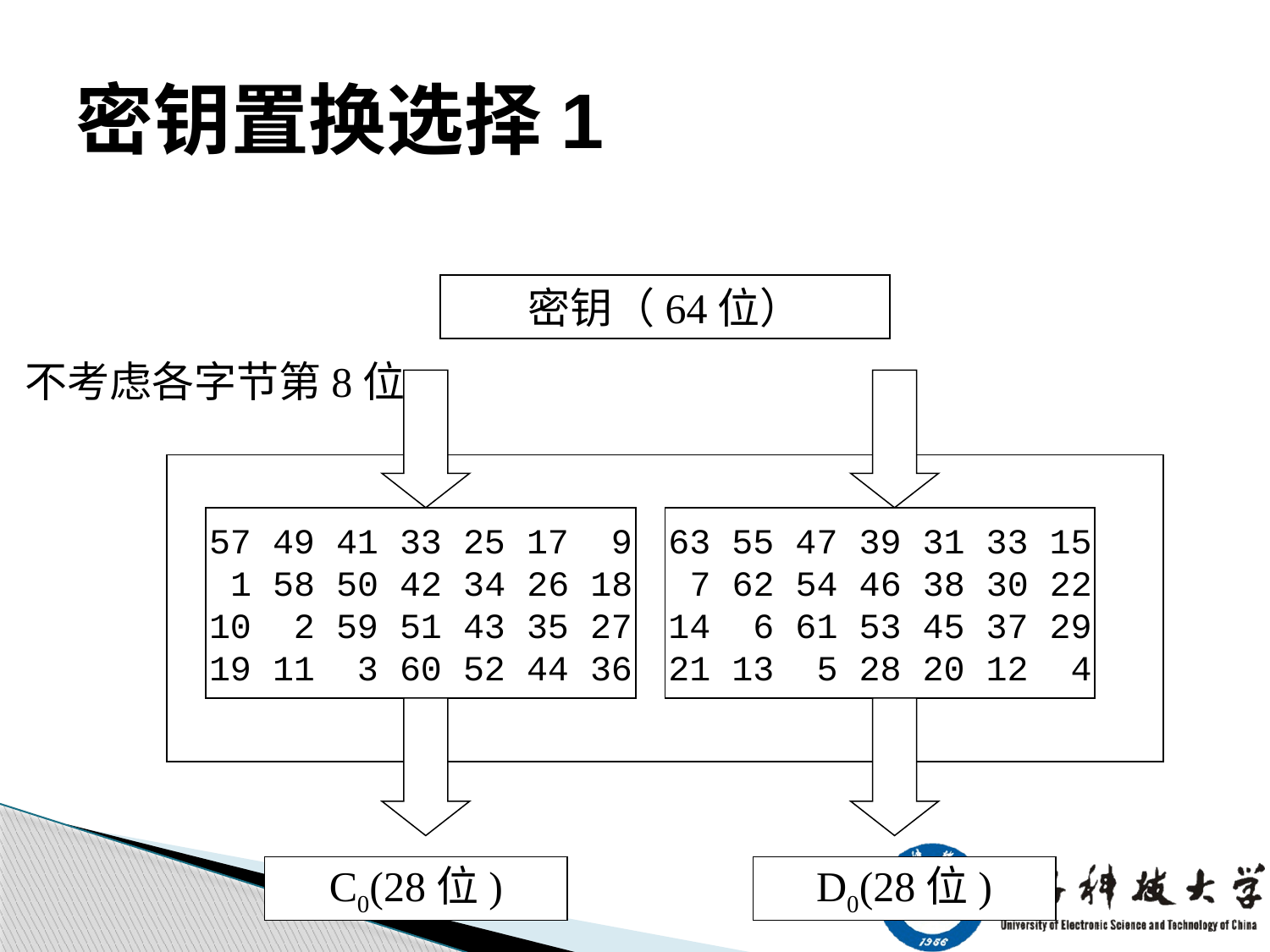

# 密钥置换选择1
密钥（64位）
不考虑各字节第8位

57 49 41 33 25 17  9
 1 58 50 42 34 26 18
10  2 59 51 43 35 27
19 11  3 60 52 44 36
63 55 47 39 31 33 15
 7 62 54 46 38 30 22
14  6 61 53 45 37 29
21 13  5 28 20 12  4

C0(28位)
D0(28位)
115